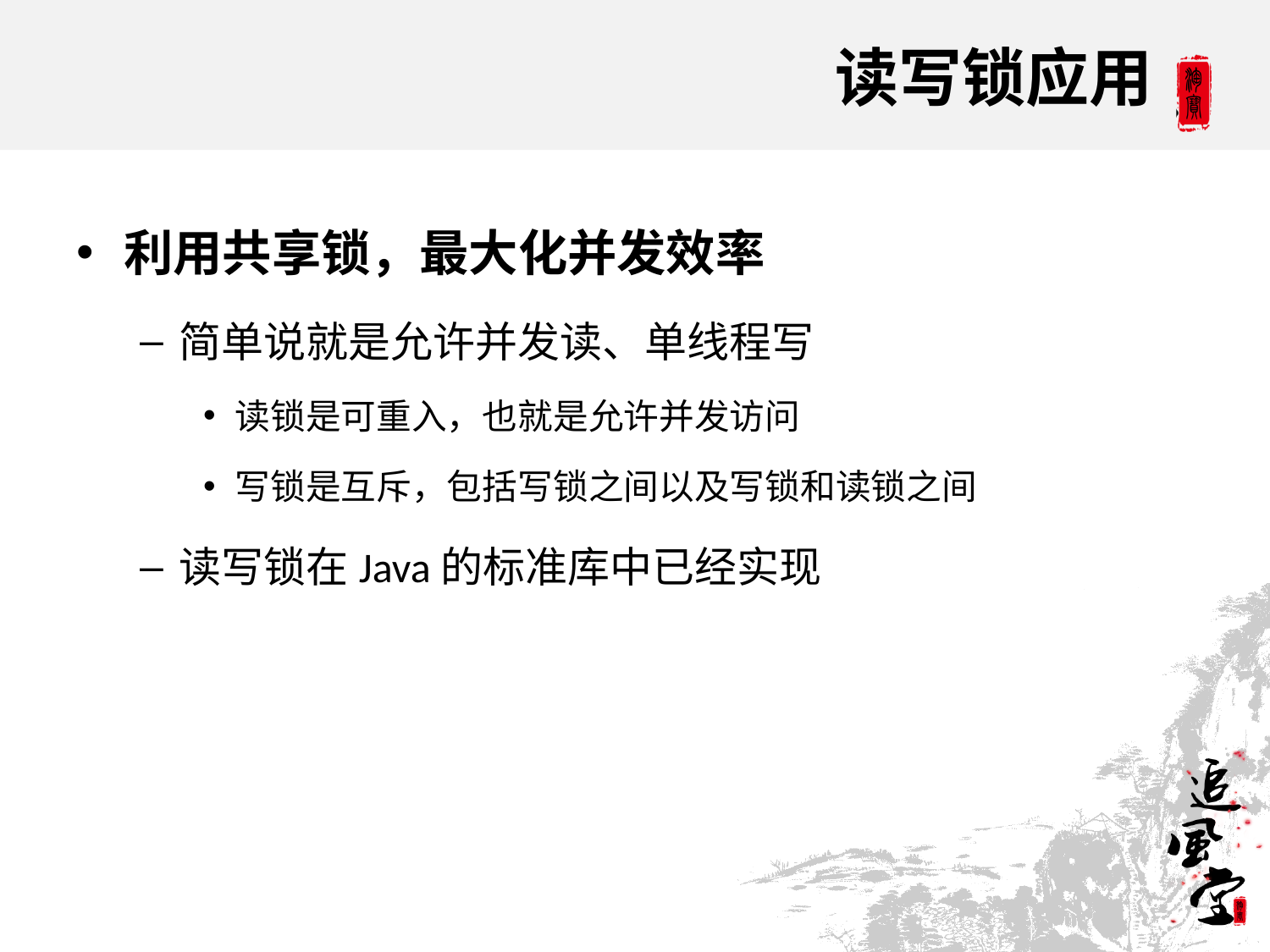

# 读写锁应用
利用共享锁，最大化并发效率
简单说就是允许并发读、单线程写
读锁是可重入，也就是允许并发访问
写锁是互斥，包括写锁之间以及写锁和读锁之间
读写锁在Java的标准库中已经实现